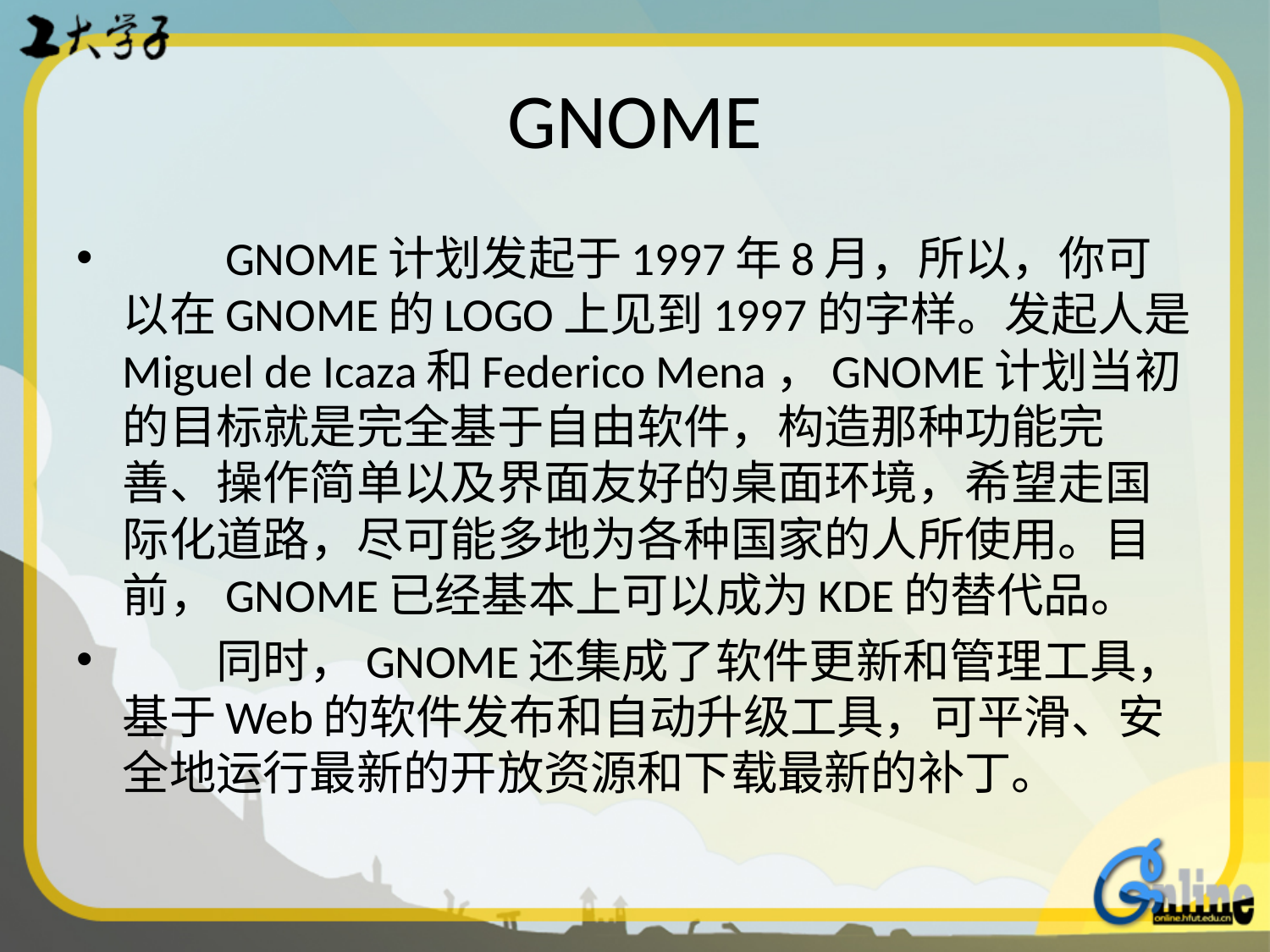

# GNOME
　　GNOME计划发起于1997年8月，所以，你可以在GNOME的LOGO上见到1997的字样。发起人是Miguel de Icaza和Federico Mena，GNOME计划当初的目标就是完全基于自由软件，构造那种功能完善、操作简单以及界面友好的桌面环境，希望走国际化道路，尽可能多地为各种国家的人所使用。目前，GNOME已经基本上可以成为KDE的替代品。
　　同时，GNOME还集成了软件更新和管理工具，基于Web的软件发布和自动升级工具，可平滑、安全地运行最新的开放资源和下载最新的补丁。